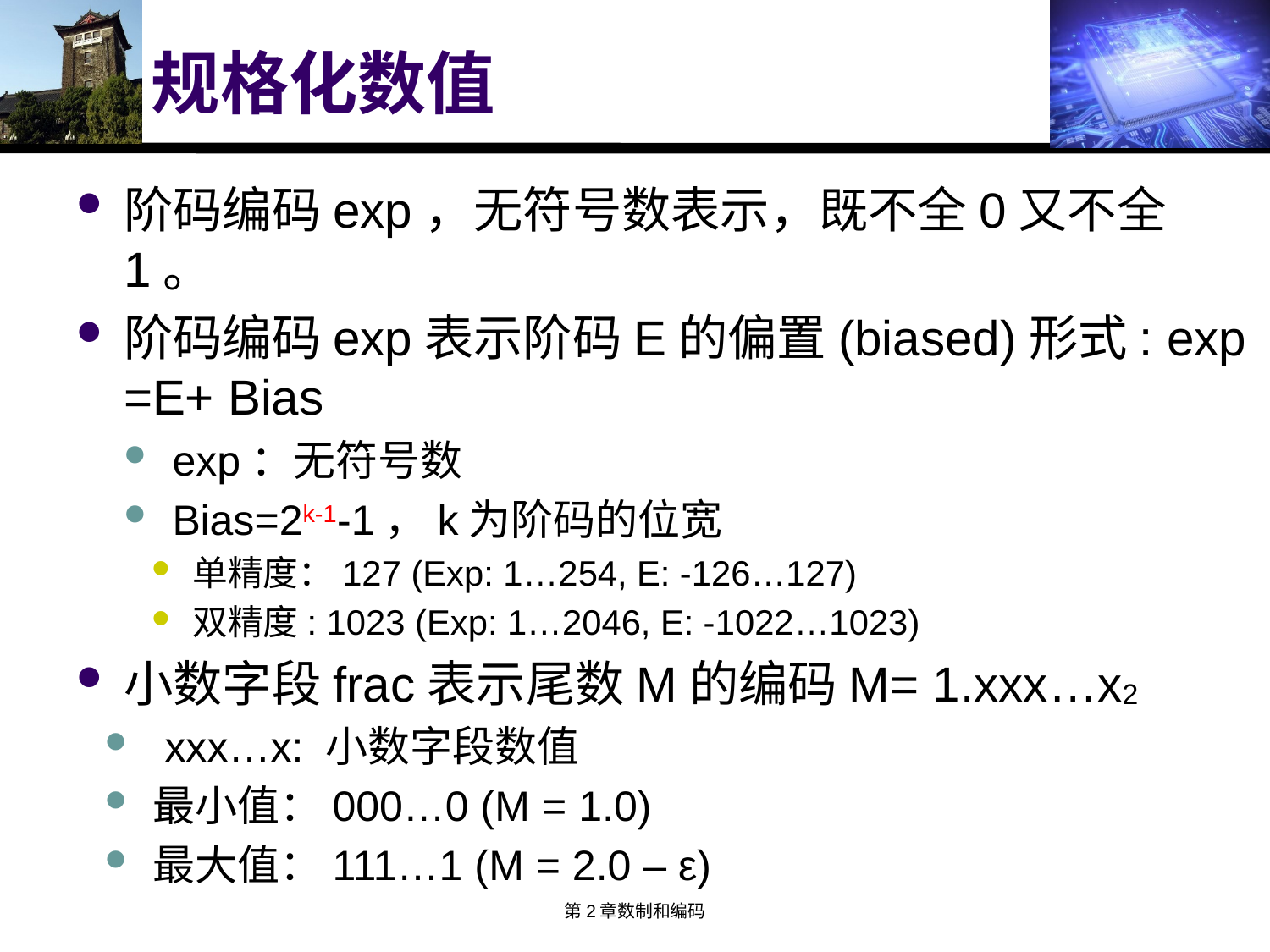

# 规格化数值
阶码编码exp，无符号数表示，既不全0又不全1。
阶码编码exp表示阶码E的偏置(biased)形式: exp =E+ Bias
exp：无符号数
Bias=2k-1-1，k为阶码的位宽
单精度：127 (Exp: 1…254, E: -126…127)
双精度: 1023 (Exp: 1…2046, E: -1022…1023)
小数字段frac表示尾数M的编码M= 1.xxx…x2
 xxx…x: 小数字段数值
最小值：000…0 (M = 1.0)
最大值：111…1 (M = 2.0 – ε)

第2章数制和编码
21